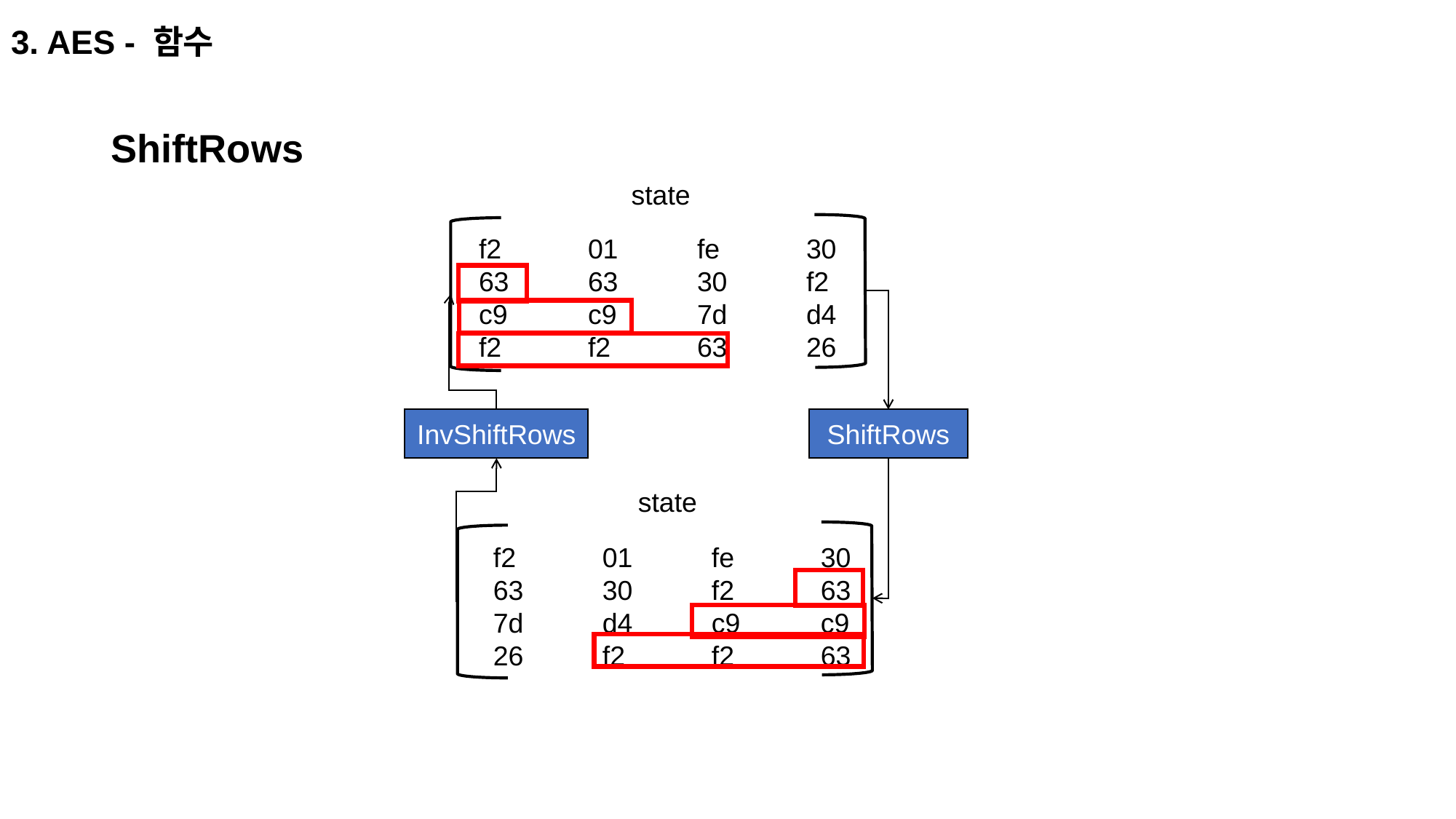

# 3. AES - 함수
ShiftRows

state

f2	01	fe	30
63	63	30	f2
c9	c9	7d	d4
f2	f2	63	26

InvShiftRows
ShiftRows
state

f2	01	fe	30
63	30	f2	63
7d	d4	c9	c9
26	f2	f2	63